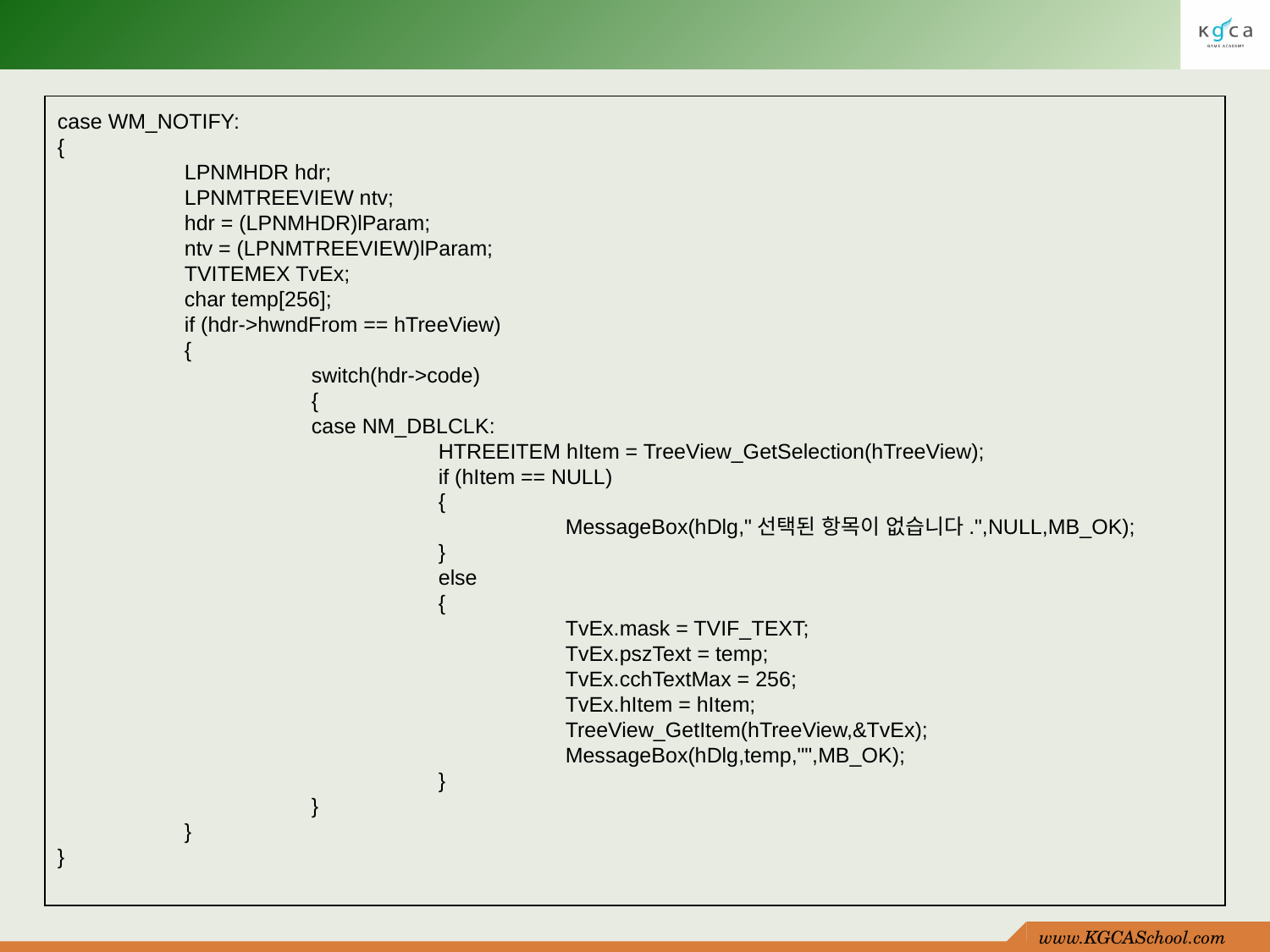

case WM_NOTIFY:
{
	LPNMHDR hdr;
	LPNMTREEVIEW ntv;
	hdr = (LPNMHDR)lParam;
	ntv = (LPNMTREEVIEW)lParam;
	TVITEMEX TvEx;
	char temp[256];
	if (hdr->hwndFrom == hTreeView)
	{
		switch(hdr->code)
		{
		case NM_DBLCLK:
			HTREEITEM hItem = TreeView_GetSelection(hTreeView);
			if (hItem == NULL)
			{
				MessageBox(hDlg,"선택된 항목이 없습니다.",NULL,MB_OK);
			}
			else
			{
				TvEx.mask = TVIF_TEXT;
				TvEx.pszText = temp;
				TvEx.cchTextMax = 256;
				TvEx.hItem = hItem;
				TreeView_GetItem(hTreeView,&TvEx);
				MessageBox(hDlg,temp,"",MB_OK);
			}
		}
	}
}